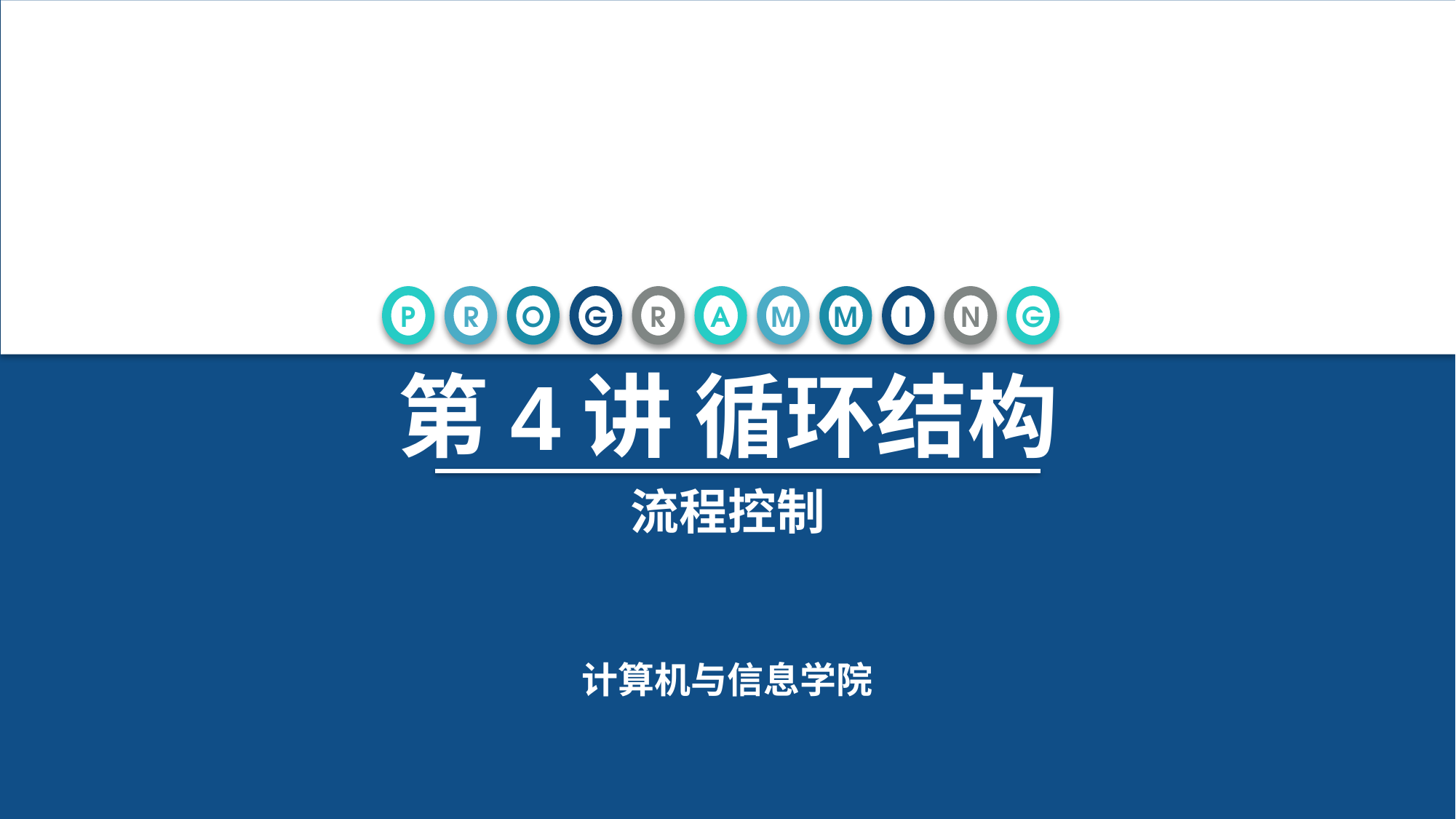

P

R

O

G

R

A

M

M

I

N

G
第4讲 循环结构
流程控制
计算机与信息学院